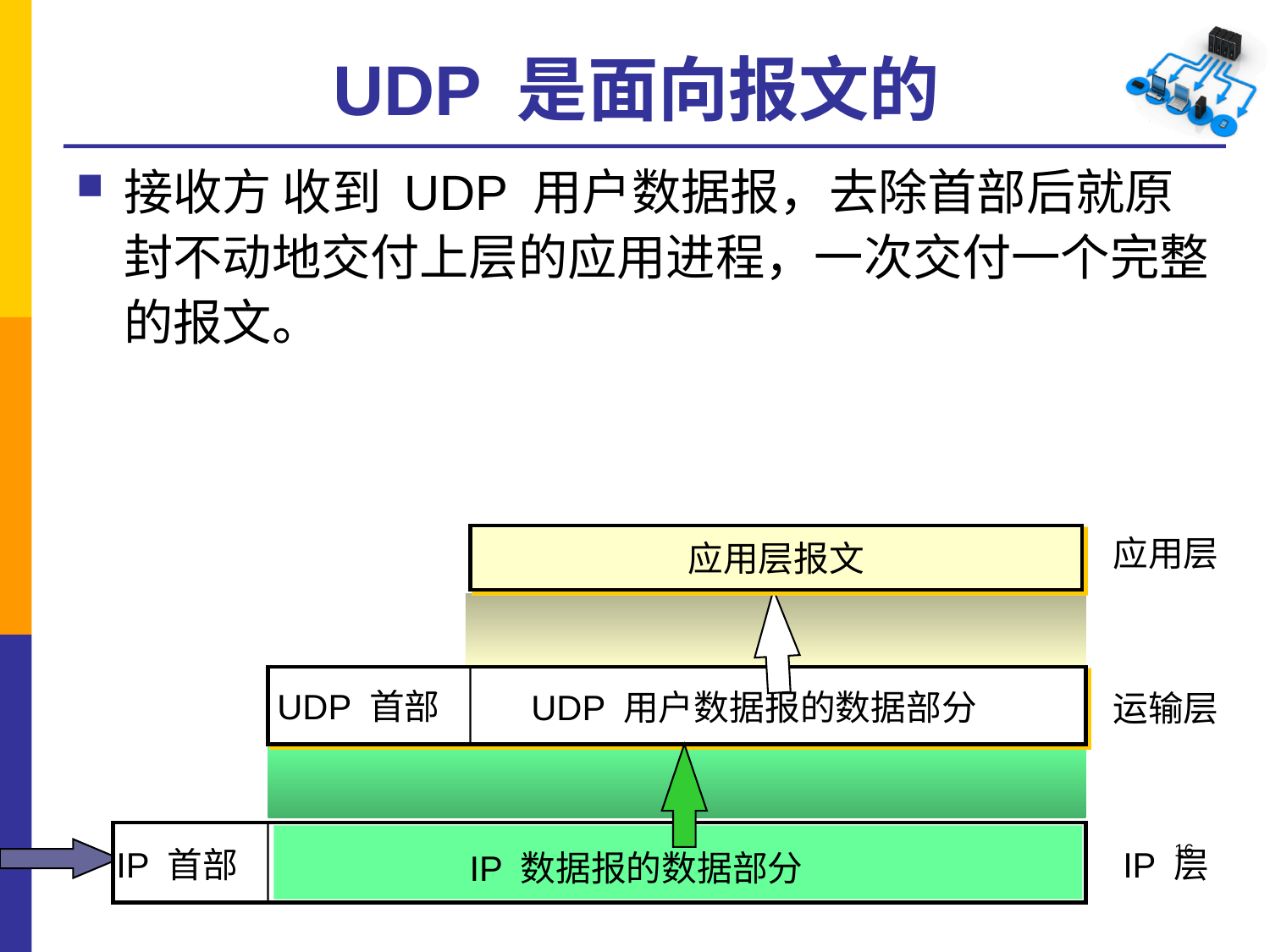

# UDP 是面向报文的
接收方 收到 UDP 用户数据报，去除首部后就原封不动地交付上层的应用进程，一次交付一个完整的报文。
应用层报文
应用层

UDP 首部
UDP 用户数据报的数据部分
运输层

IP 层
IP 首部

IP 数据报的数据部分
16